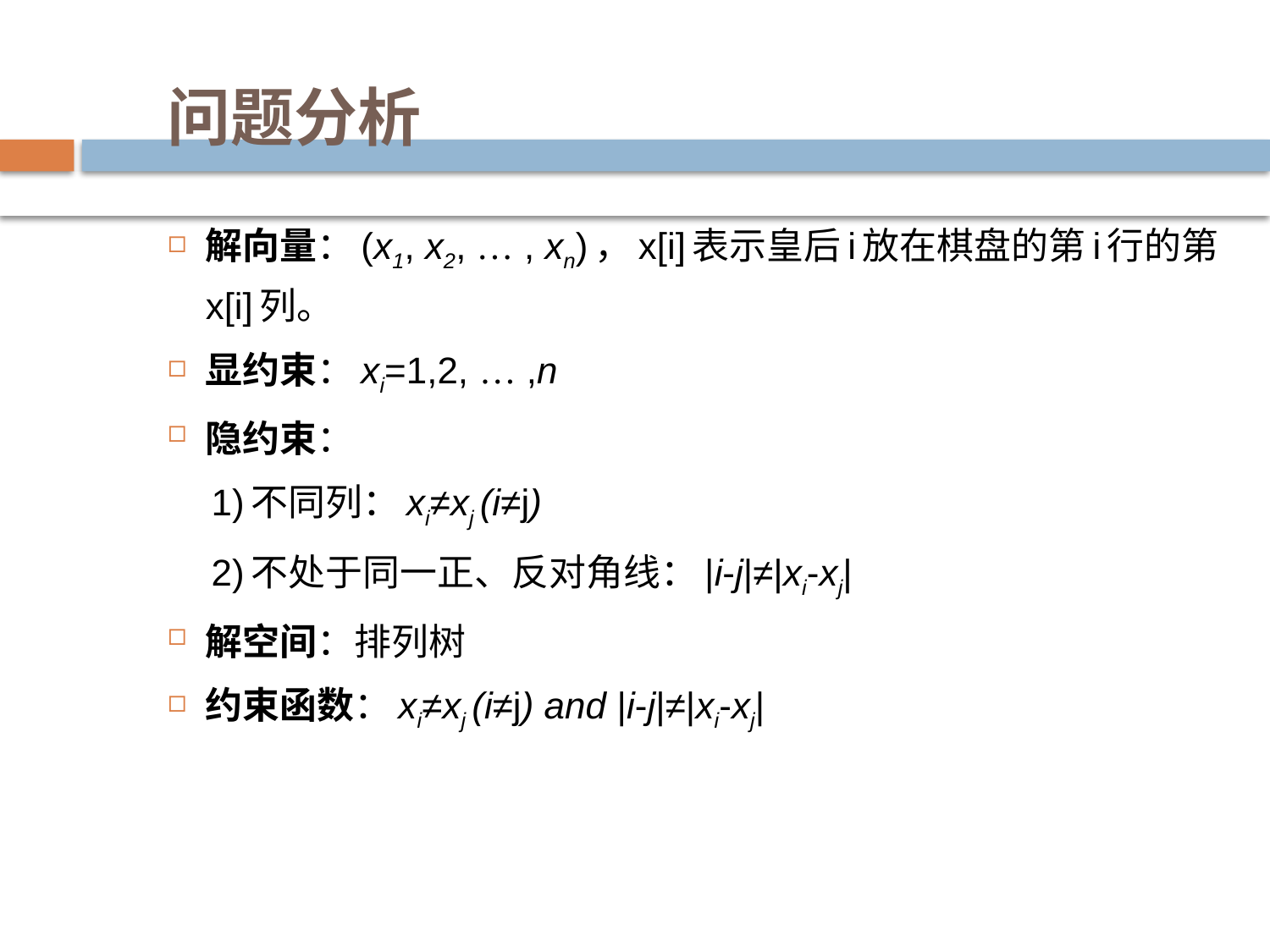

# 问题分析
解向量：(x1, x2, … , xn)，x[i]表示皇后i放在棋盘的第i行的第x[i]列。
显约束：xi=1,2, … ,n
隐约束：
　1)不同列：xi≠xj (i≠j)
　2)不处于同一正、反对角线：|i-j|≠|xi-xj|
解空间：排列树
约束函数：xi≠xj (i≠j) and |i-j|≠|xi-xj|